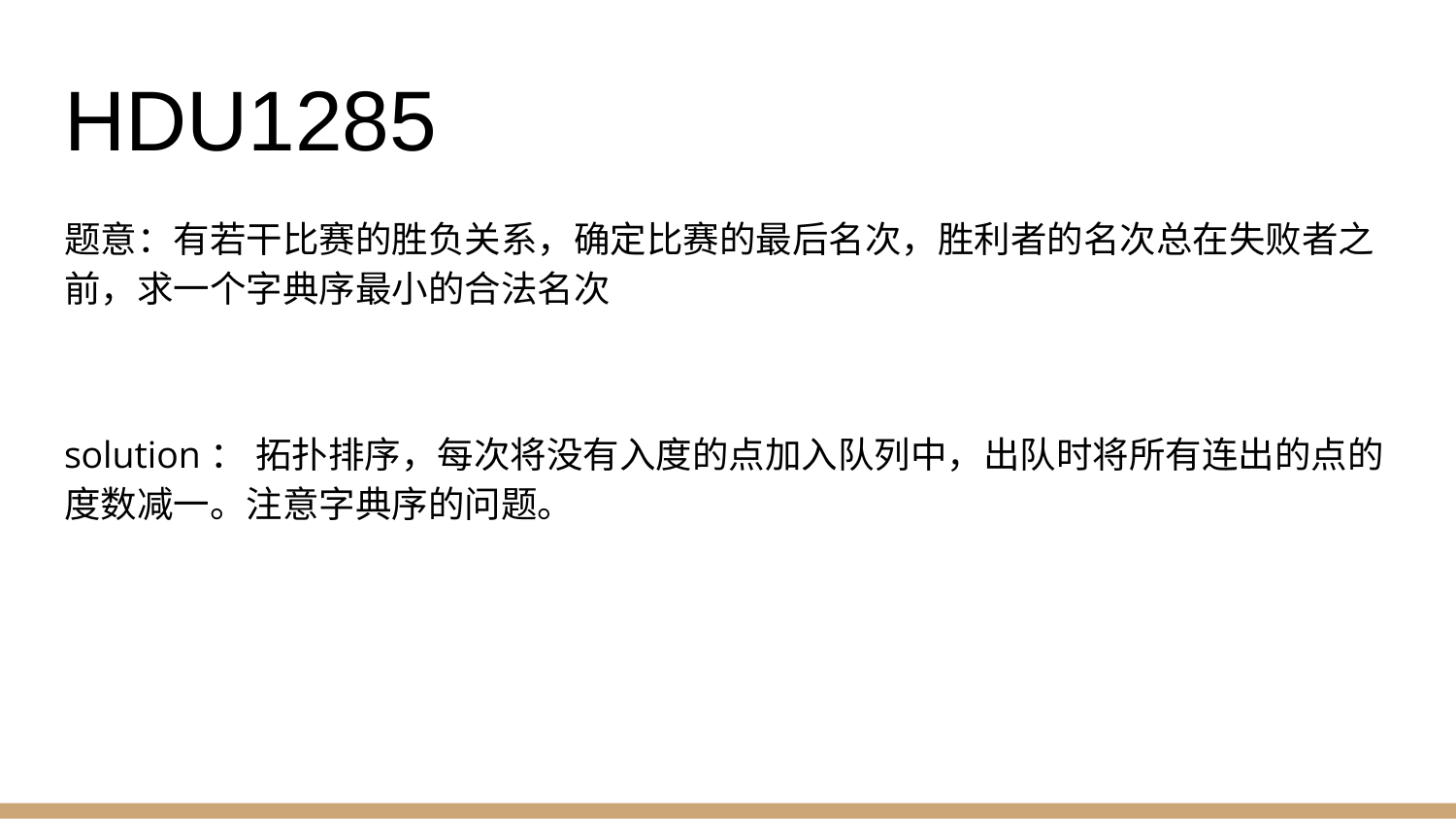

# HDU1285
题意：有若干比赛的胜负关系，确定比赛的最后名次，胜利者的名次总在失败者之前，求一个字典序最小的合法名次

solution： 拓扑排序，每次将没有入度的点加入队列中，出队时将所有连出的点的度数减一。注意字典序的问题。